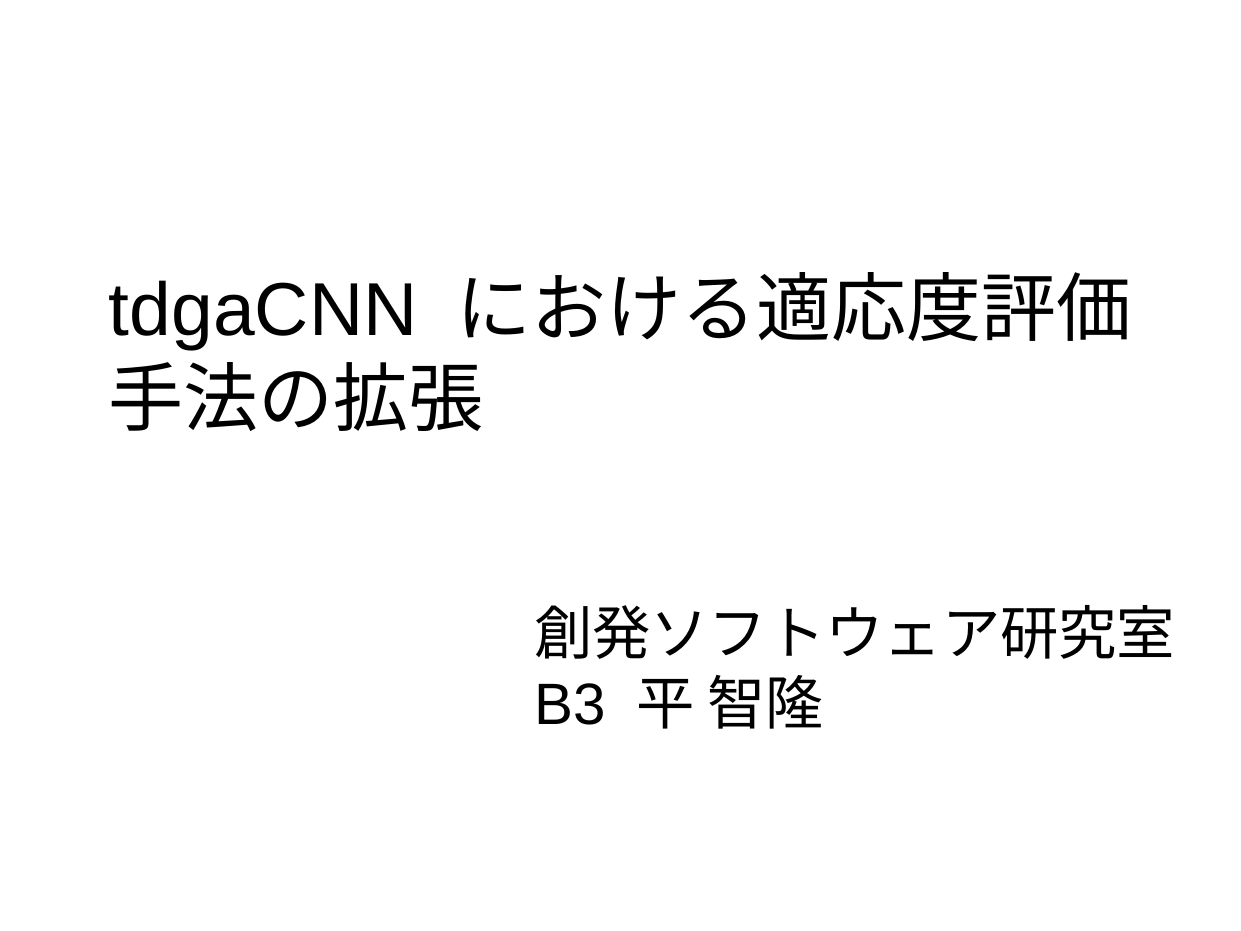

tdgaCNN における適応度評価
手法の拡張
創発ソフトウェア研究室
B3 平 智隆